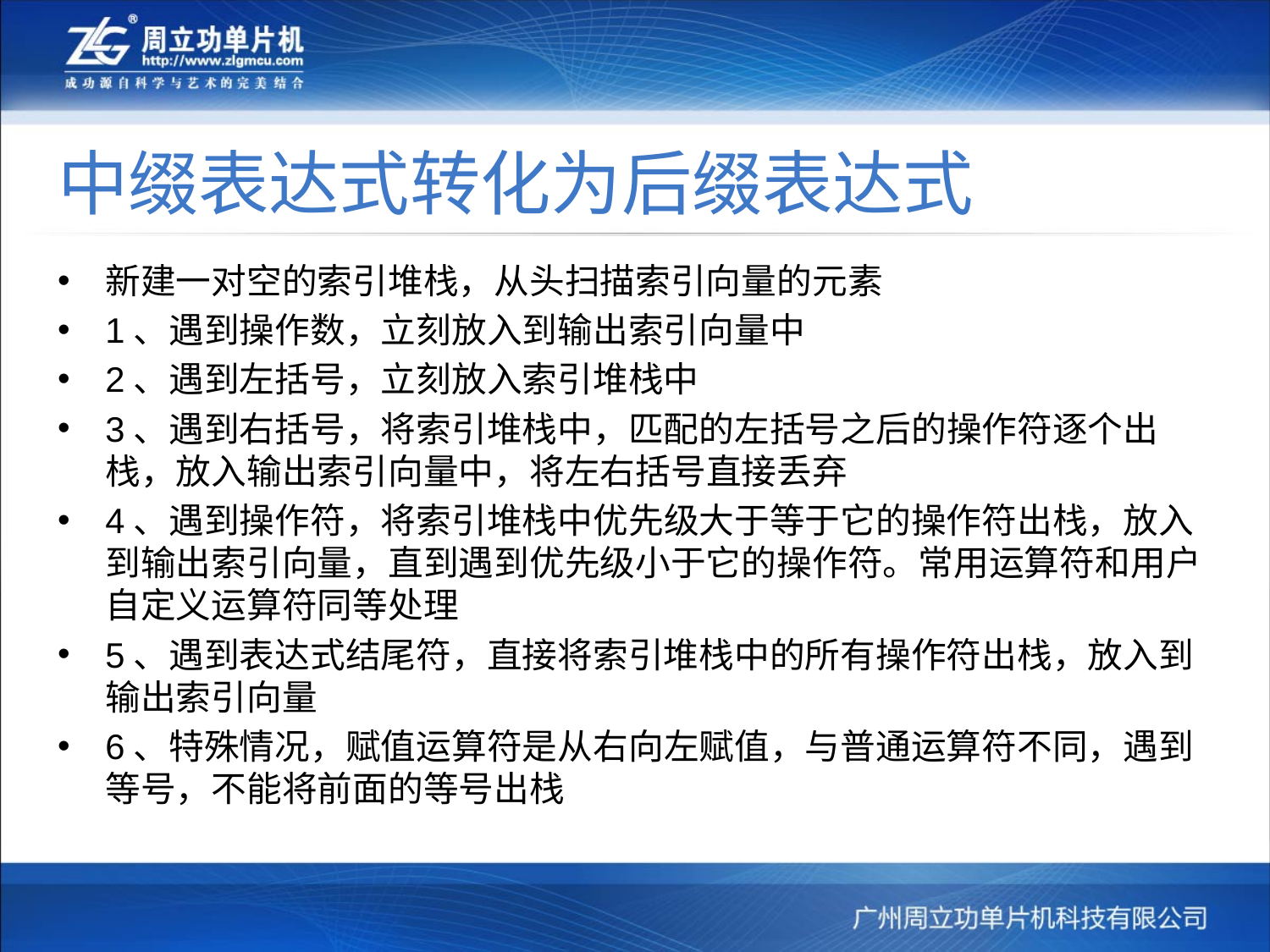

# 中缀表达式转化为后缀表达式
新建一对空的索引堆栈，从头扫描索引向量的元素
1、遇到操作数，立刻放入到输出索引向量中
2、遇到左括号，立刻放入索引堆栈中
3、遇到右括号，将索引堆栈中，匹配的左括号之后的操作符逐个出栈，放入输出索引向量中，将左右括号直接丢弃
4、遇到操作符，将索引堆栈中优先级大于等于它的操作符出栈，放入到输出索引向量，直到遇到优先级小于它的操作符。常用运算符和用户自定义运算符同等处理
5、遇到表达式结尾符，直接将索引堆栈中的所有操作符出栈，放入到输出索引向量
6、特殊情况，赋值运算符是从右向左赋值，与普通运算符不同，遇到等号，不能将前面的等号出栈